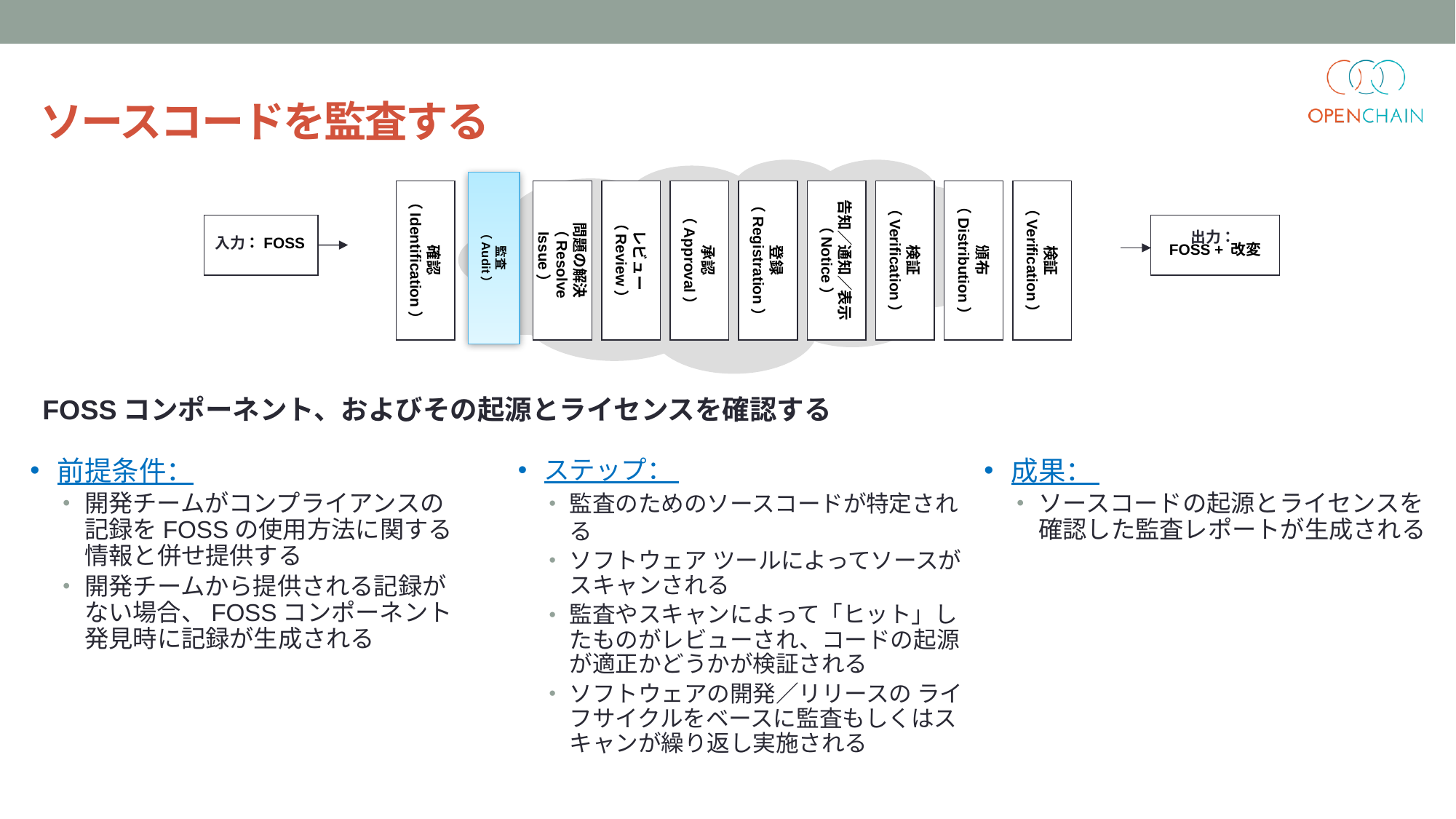

ソースコードを監査する

監査
（Audit）
出力：
FOSS + 改変
確認
（Identification）
問題の解決
（Resolve Issue）
レビュー
（Review）
承認
（Approval）
登録
（Registration）
告知／通知／表示
（Notice）
検証
（Verification）
頒布
（Distribution）
検証
（Verification）
入力：FOSS
FOSSコンポーネント、およびその起源とライセンスを確認する
前提条件：
開発チームがコンプライアンスの記録をFOSSの使用方法に関する情報と併せ提供する
開発チームから提供される記録がない場合、FOSSコンポーネント発見時に記録が生成される

ステップ：
監査のためのソースコードが特定される
ソフトウェア ツールによってソースがスキャンされる
監査やスキャンによって「ヒット」したものがレビューされ、コードの起源が適正かどうかが検証される
ソフトウェアの開発／リリースの ライフサイクルをベースに監査もしくはスキャンが繰り返し実施される
成果：
ソースコードの起源とライセンスを確認した監査レポートが生成される